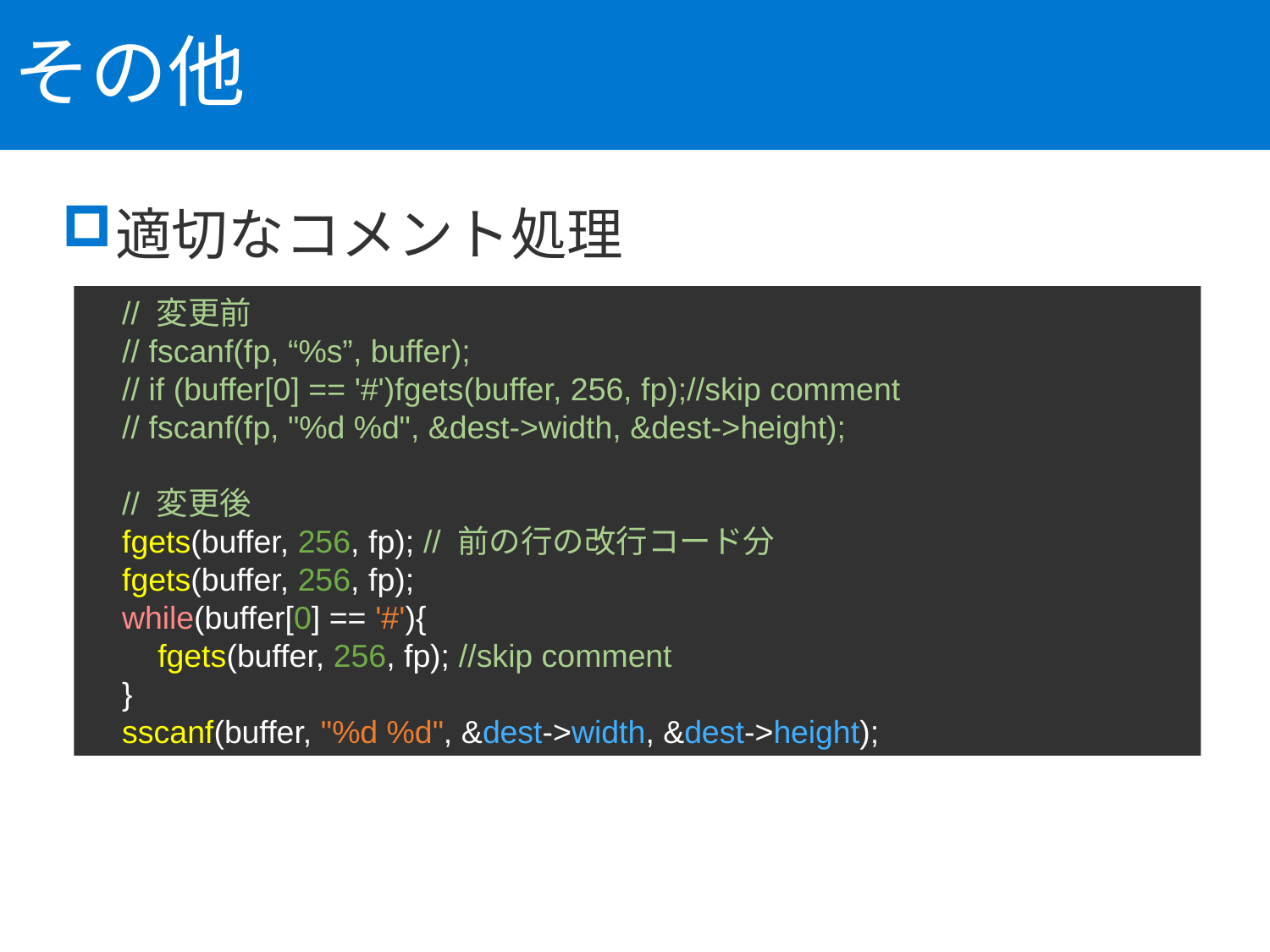

# その他
13
適切なコメント処理
    // 変更前
    // fscanf(fp, “%s”, buffer);
    // if (buffer[0] == '#')fgets(buffer, 256, fp);//skip comment
    // fscanf(fp, "%d %d", &dest->width, &dest->height);

    // 変更後
    fgets(buffer, 256, fp); // 前の行の改行コード分
    fgets(buffer, 256, fp);
    while(buffer[0] == '#'){
        fgets(buffer, 256, fp); //skip comment
    }
    sscanf(buffer, "%d %d", &dest->width, &dest->height);